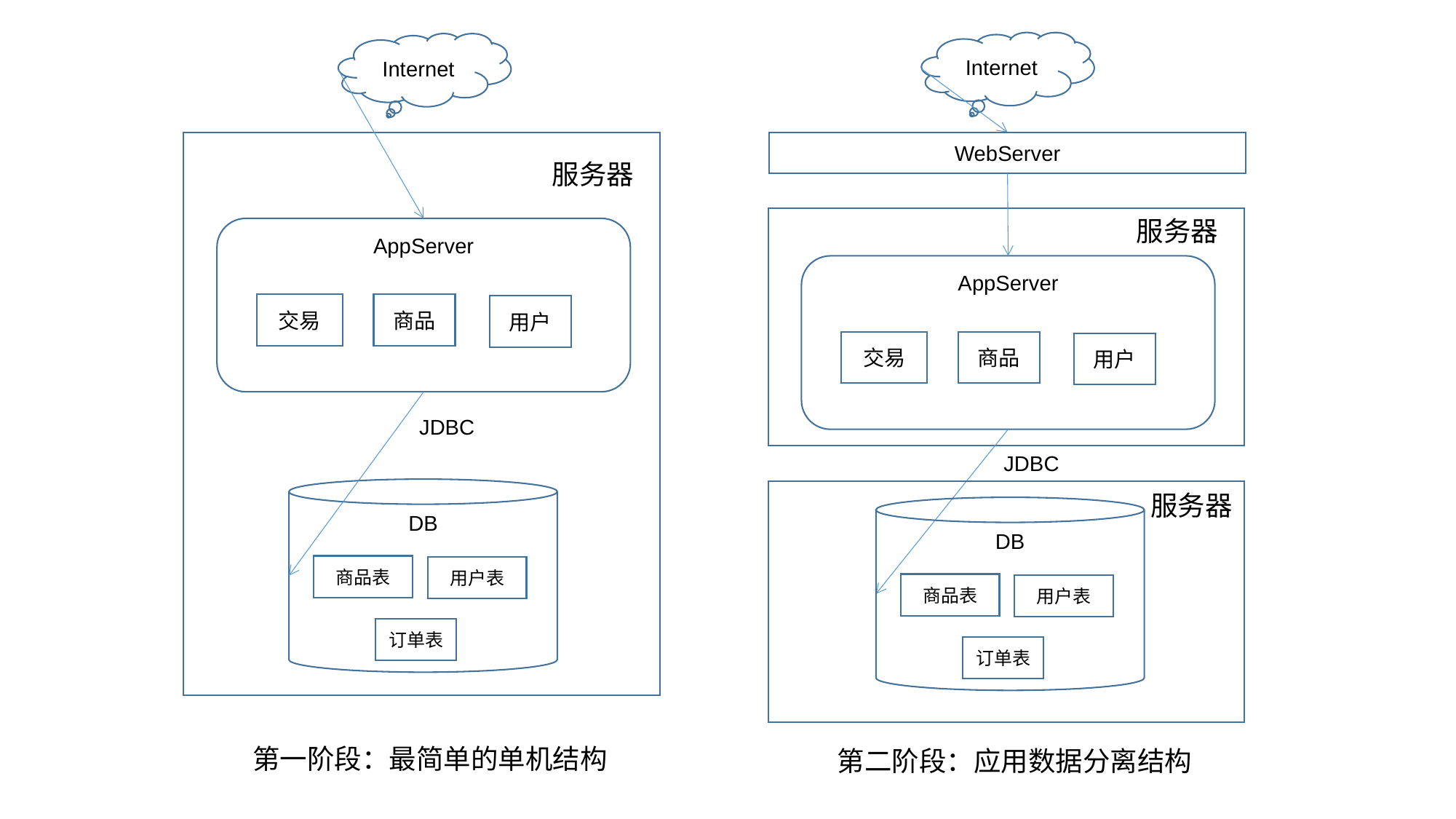

Internet
Internet

WebServer
服务器

服务器
AppServer
AppServer
交易
商品
用户
交易
商品
用户
JDBC
JDBC
DB

服务器
DB
商品表
用户表
商品表
用户表
订单表
订单表
第一阶段：最简单的单机结构
第二阶段：应用数据分离结构